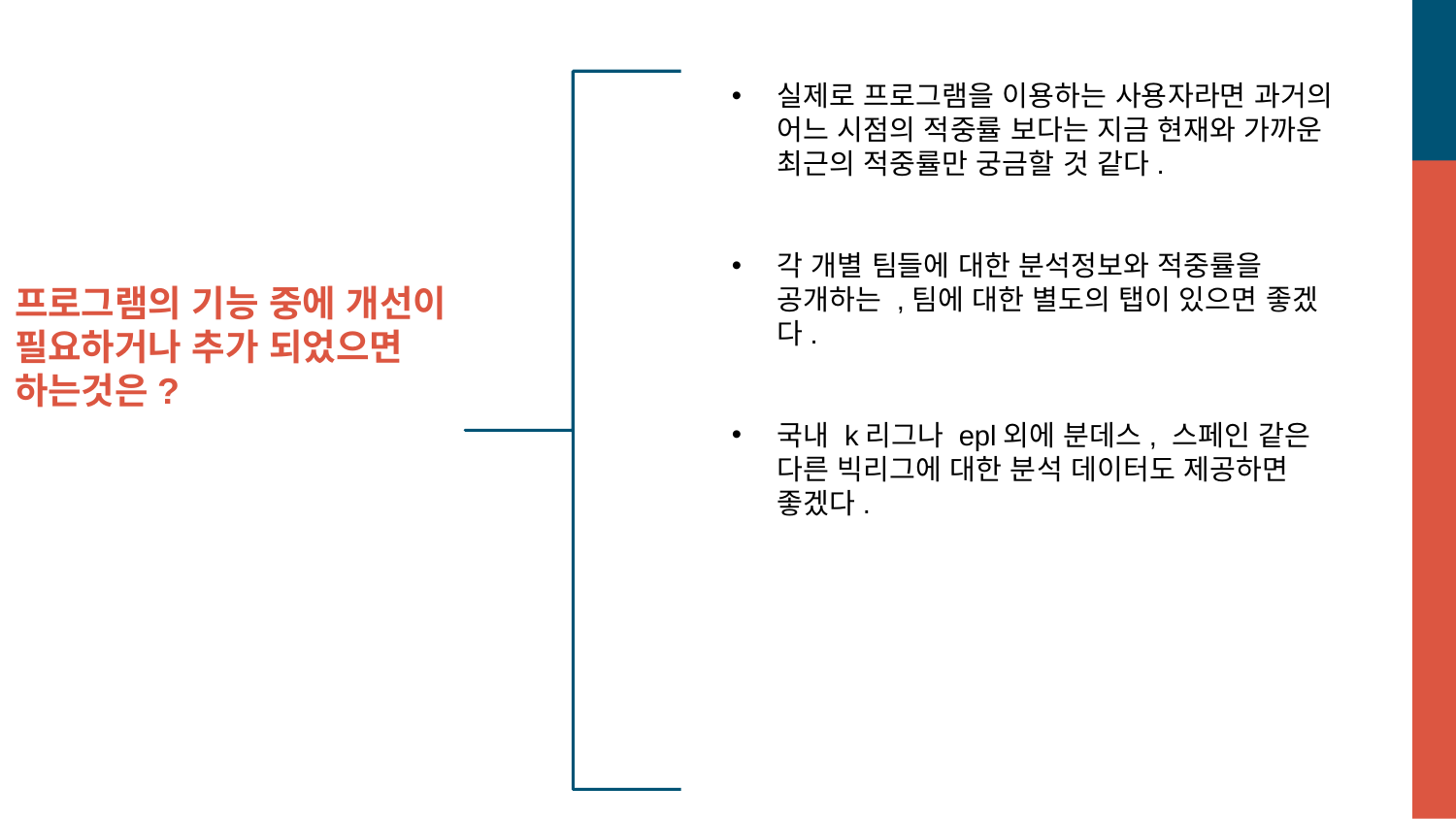

실제로 프로그램을 이용하는 사용자라면 과거의 어느 시점의 적중률 보다는 지금 현재와 가까운 최근의 적중률만 궁금할 것 같다.

각 개별 팀들에 대한 분석정보와 적중률을 공개하는 ,팀에 대한 별도의 탭이 있으면 좋겠다.

국내 k리그나 epl외에 분데스, 스페인 같은 다른 빅리그에 대한 분석 데이터도 제공하면 좋겠다.

# 프로그램의 기능 중에 개선이 필요하거나 추가 되었으면 하는것은?